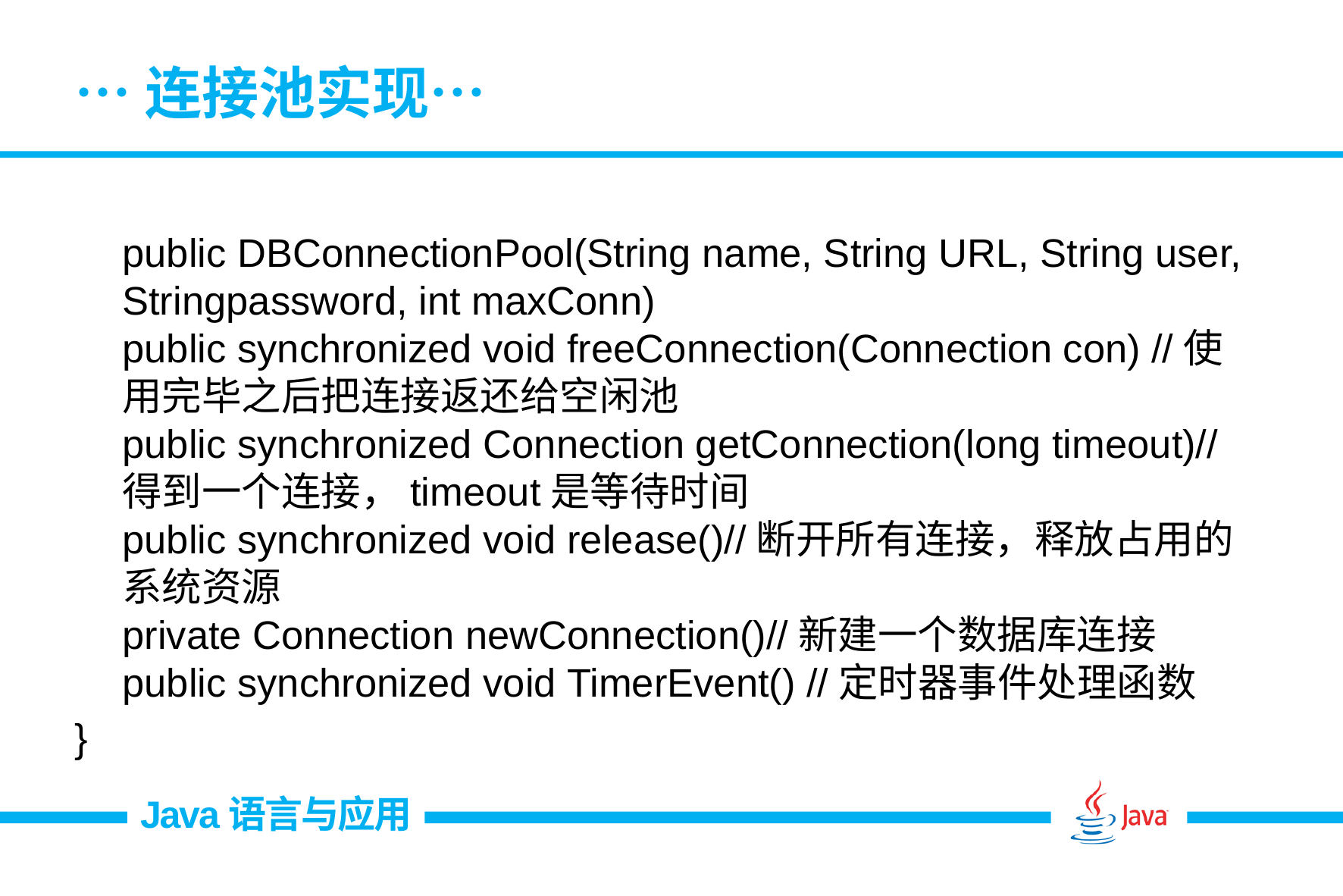

# …连接池实现…
  public DBConnectionPool(String name, String URL, String user, Stringpassword, int maxConn) 
public synchronized void freeConnection(Connection con) //使用完毕之后把连接返还给空闲池 
public synchronized Connection getConnection(long timeout)//得到一个连接，timeout是等待时间 
public synchronized void release()//断开所有连接，释放占用的系统资源 
private Connection newConnection()//新建一个数据库连接 
public synchronized void TimerEvent() //定时器事件处理函数
}